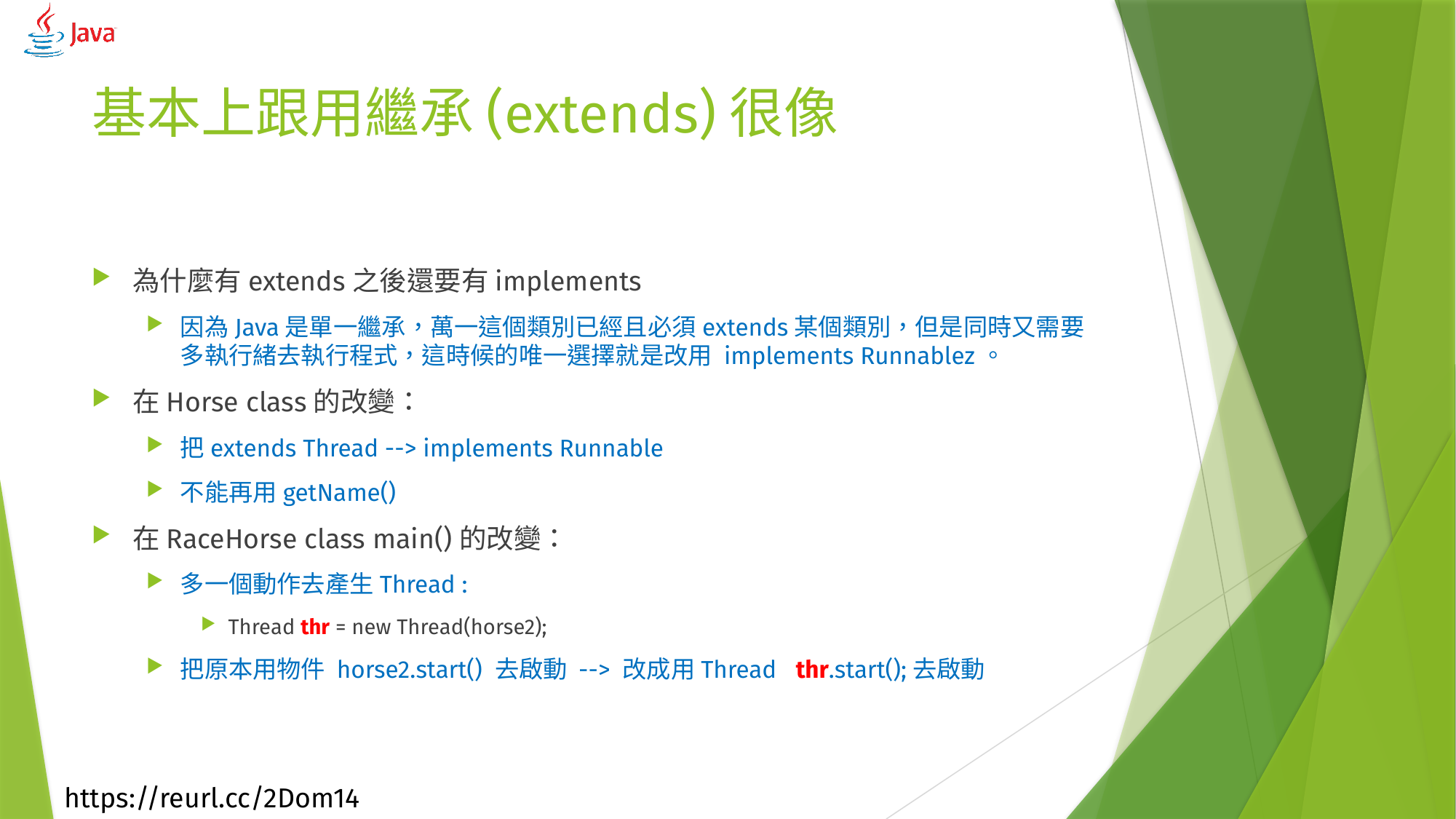

# 基本上跟用繼承(extends)很像
為什麼有extends之後還要有implements
因為Java是單一繼承，萬一這個類別已經且必須extends某個類別，但是同時又需要多執行緒去執行程式，這時候的唯一選擇就是改用 implements Runnablez。
在Horse class的改變：
把extends Thread --> implements Runnable
不能再用getName()
在RaceHorse class main()的改變：
多一個動作去產生Thread :
Thread thr = new Thread(horse2);
把原本用物件 horse2.start() 去啟動 --> 改成用Thread   thr.start();去啟動